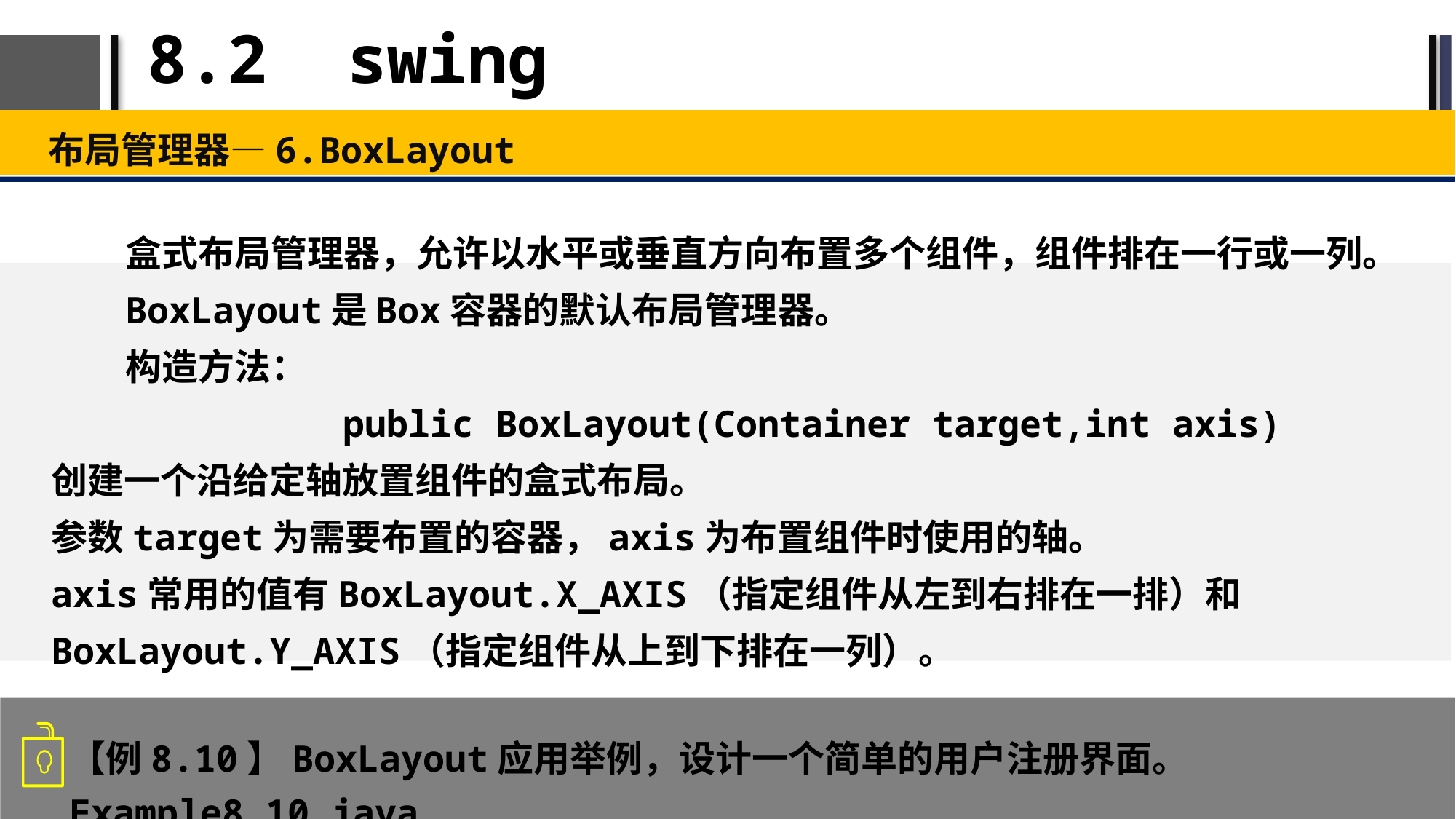

# 8.2  swing

布局管理器—6.BoxLayout

盒式布局管理器，允许以水平或垂直方向布置多个组件，组件排在一行或一列。
BoxLayout是Box容器的默认布局管理器。
构造方法：
     public BoxLayout(Container target,int axis)
创建一个沿给定轴放置组件的盒式布局。
参数target为需要布置的容器，axis为布置组件时使用的轴。
axis常用的值有BoxLayout.X_AXIS（指定组件从左到右排在一排）和BoxLayout.Y_AXIS（指定组件从上到下排在一列）。

【例8.10】BoxLayout应用举例，设计一个简单的用户注册界面。Example8_10.java